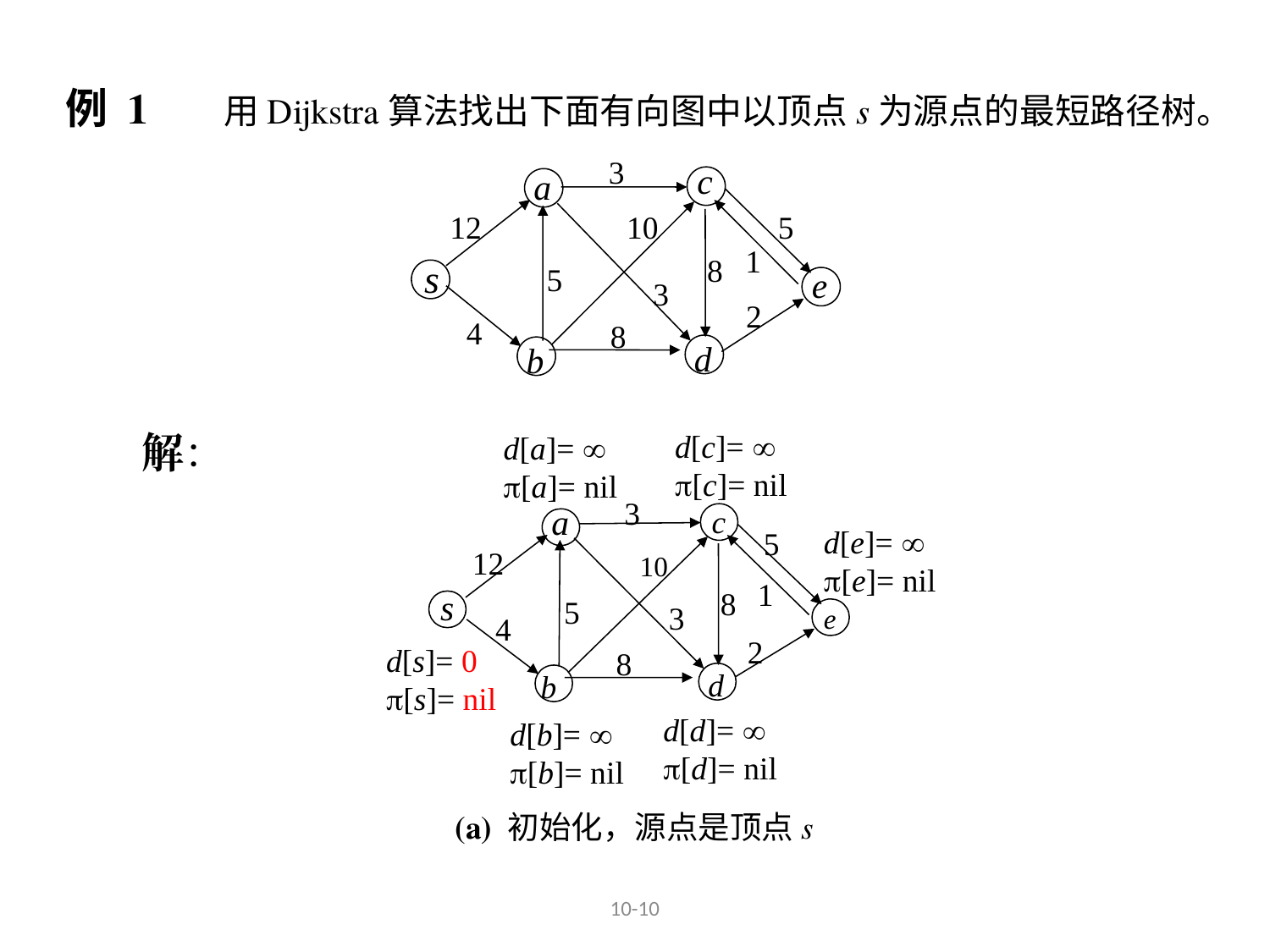

例 1	用Dijkstra算法找出下面有向图中以顶点s为源点的最短路径树。
3
c

a

12
10
5

1
8
s

5
e

3

2

4
8
d

b

d[c]= ∞
π[c]= nil

d[a]= ∞
π[a]= nil

3
a

c

d[e]= ∞
π[e]= nil

5

12

10

1
8
s

5
3
e

4

2

d[s]= 0
π[s]= nil

8
d

b

d[d]= ∞
π[d]= nil

d[b]= ∞
π[b]= nil

(a) 初始化，源点是顶点s
解：
10-10